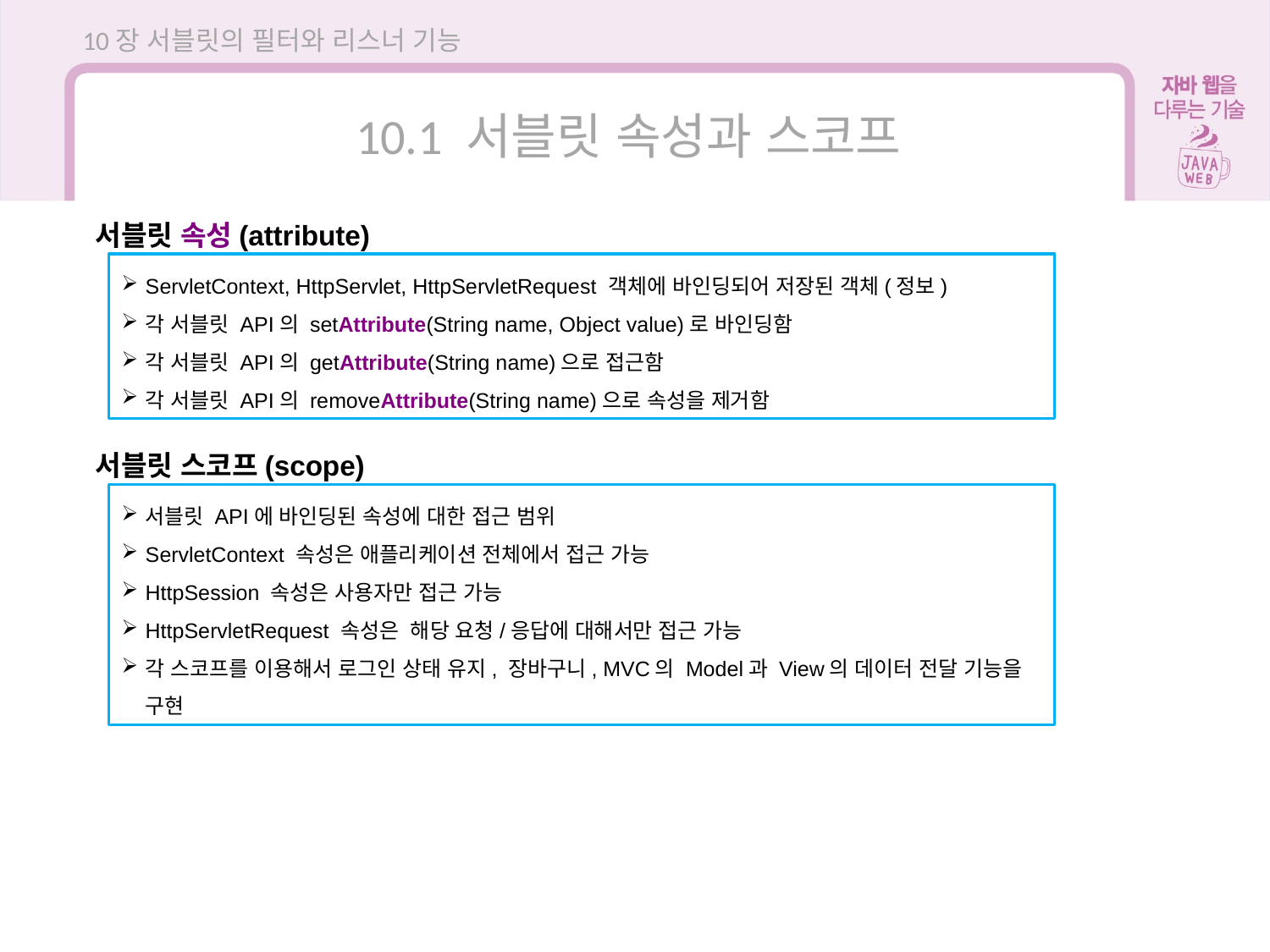

10장 서블릿의 필터와 리스너 기능
10.1 서블릿 속성과 스코프
서블릿 속성(attribute)
ServletContext, HttpServlet, HttpServletRequest 객체에 바인딩되어 저장된 객체(정보)
각 서블릿 API의 setAttribute(String name, Object value)로 바인딩함
각 서블릿 API의 getAttribute(String name)으로 접근함
각 서블릿 API의 removeAttribute(String name)으로 속성을 제거함
서블릿 스코프(scope)
서블릿 API에 바인딩된 속성에 대한 접근 범위
ServletContext 속성은 애플리케이션 전체에서 접근 가능
HttpSession 속성은 사용자만 접근 가능
HttpServletRequest 속성은  해당 요청/응답에 대해서만 접근 가능
각 스코프를 이용해서 로그인 상태 유지, 장바구니, MVC의 Model과 View의 데이터 전달 기능을 구현